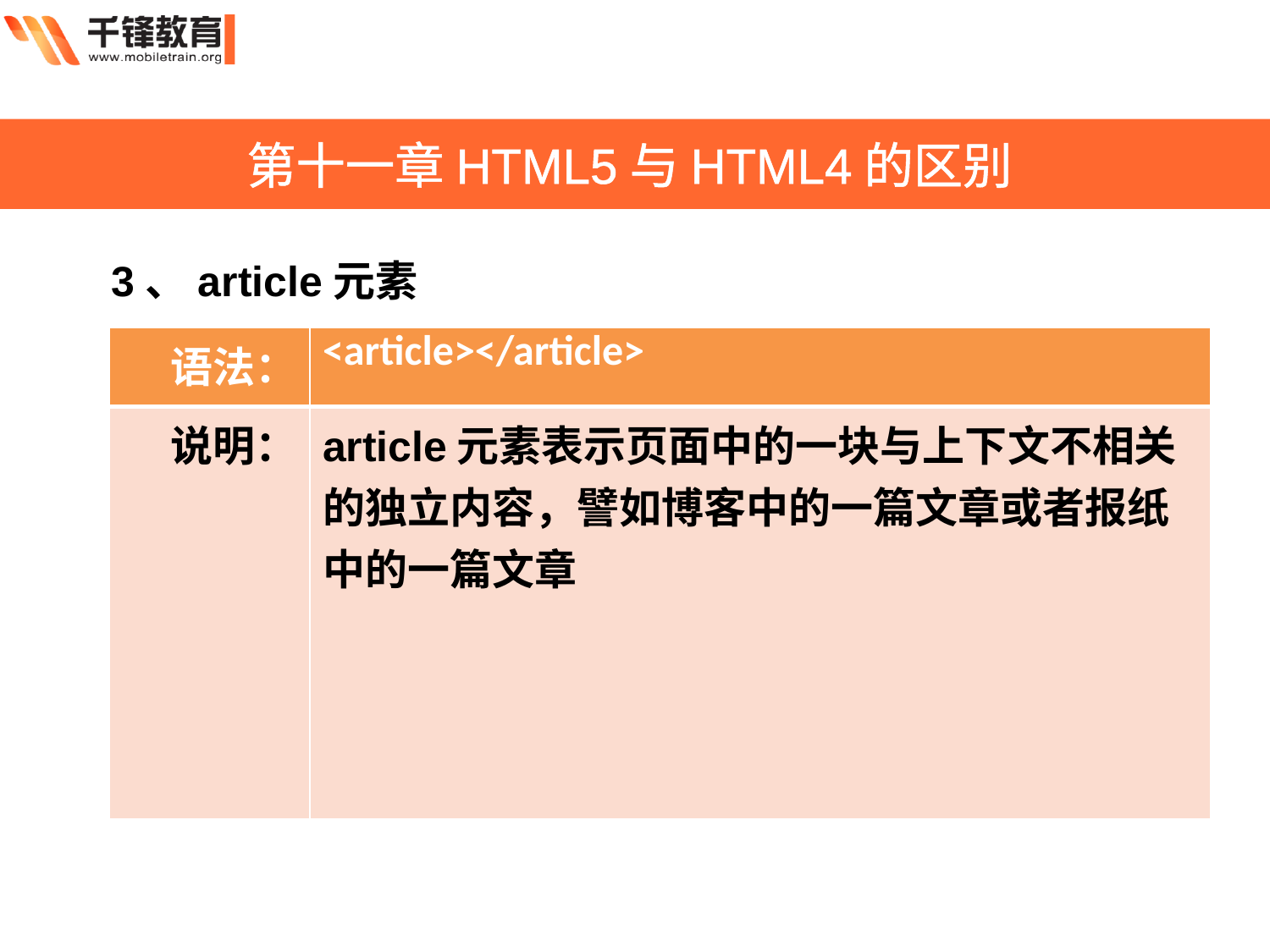

第十一章HTML5与HTML4的区别
3、article元素

| 语法： | <article></article> |
| --- | --- |
| 说明： | article元素表示页面中的一块与上下文不相关的独立内容，譬如博客中的一篇文章或者报纸中的一篇文章 |